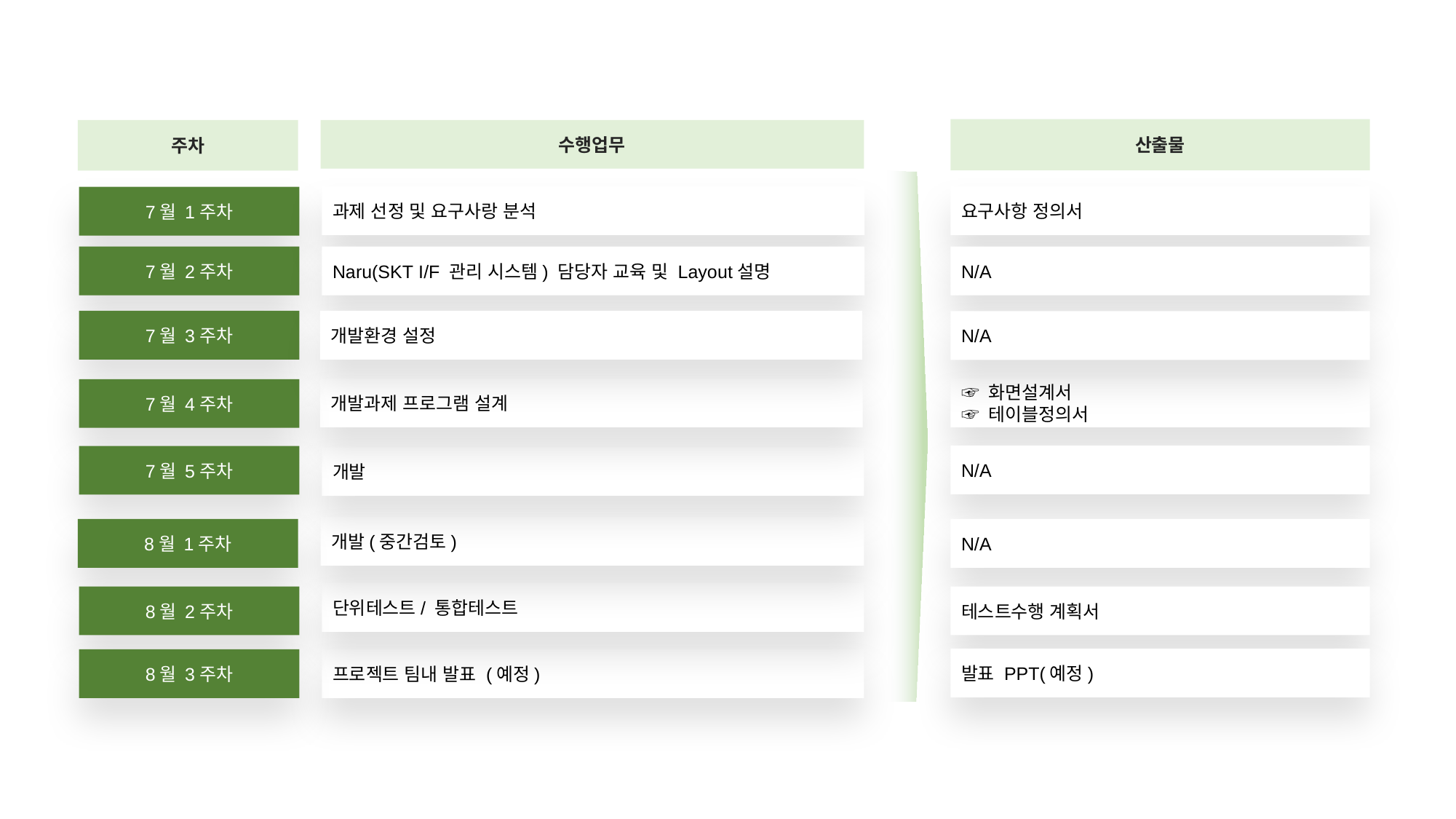

산출물
수행업무
주차

과제 선정 및 요구사랑 분석
요구사항 정의서
7월 1주차
7월 2주차
Naru(SKT I/F 관리 시스템) 담당자 교육 및 Layout설명
N/A
7월 3주차
개발환경 설정
N/A
개발과제 프로그램 설계
☞ 화면설계서
☞ 테이블정의서
7월 4주차
N/A
7월 5주차
개발
개발(중간검토)
8월 1주차
N/A
단위테스트/ 통합테스트
8월 2주차
테스트수행 계획서
발표 PPT(예정)
8월 3주차
프로젝트 팀내 발표 (예정)